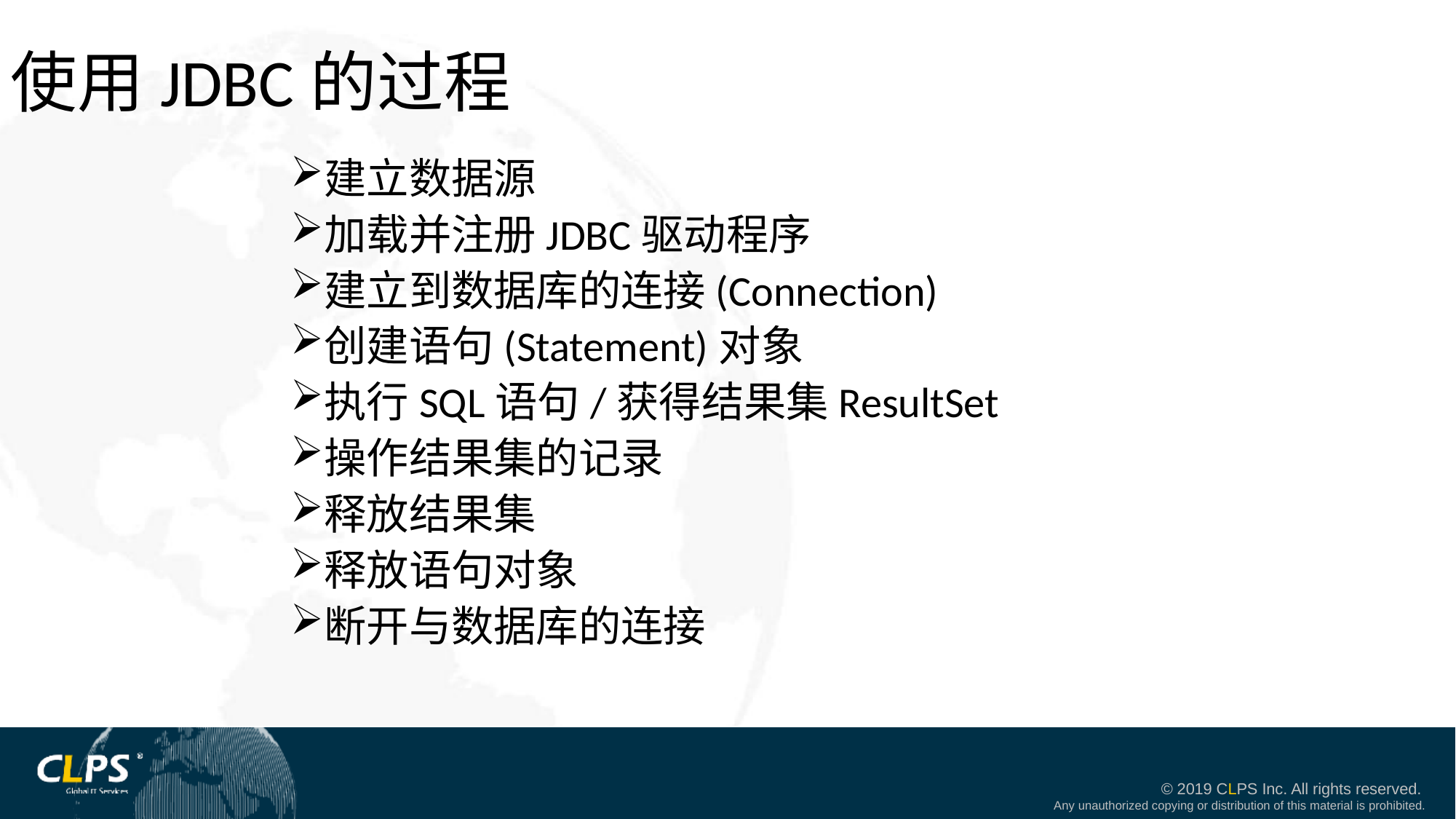

使用JDBC的过程
建立数据源
加载并注册JDBC驱动程序
建立到数据库的连接(Connection)
创建语句(Statement)对象
执行SQL语句/获得结果集ResultSet
操作结果集的记录
释放结果集
释放语句对象
断开与数据库的连接